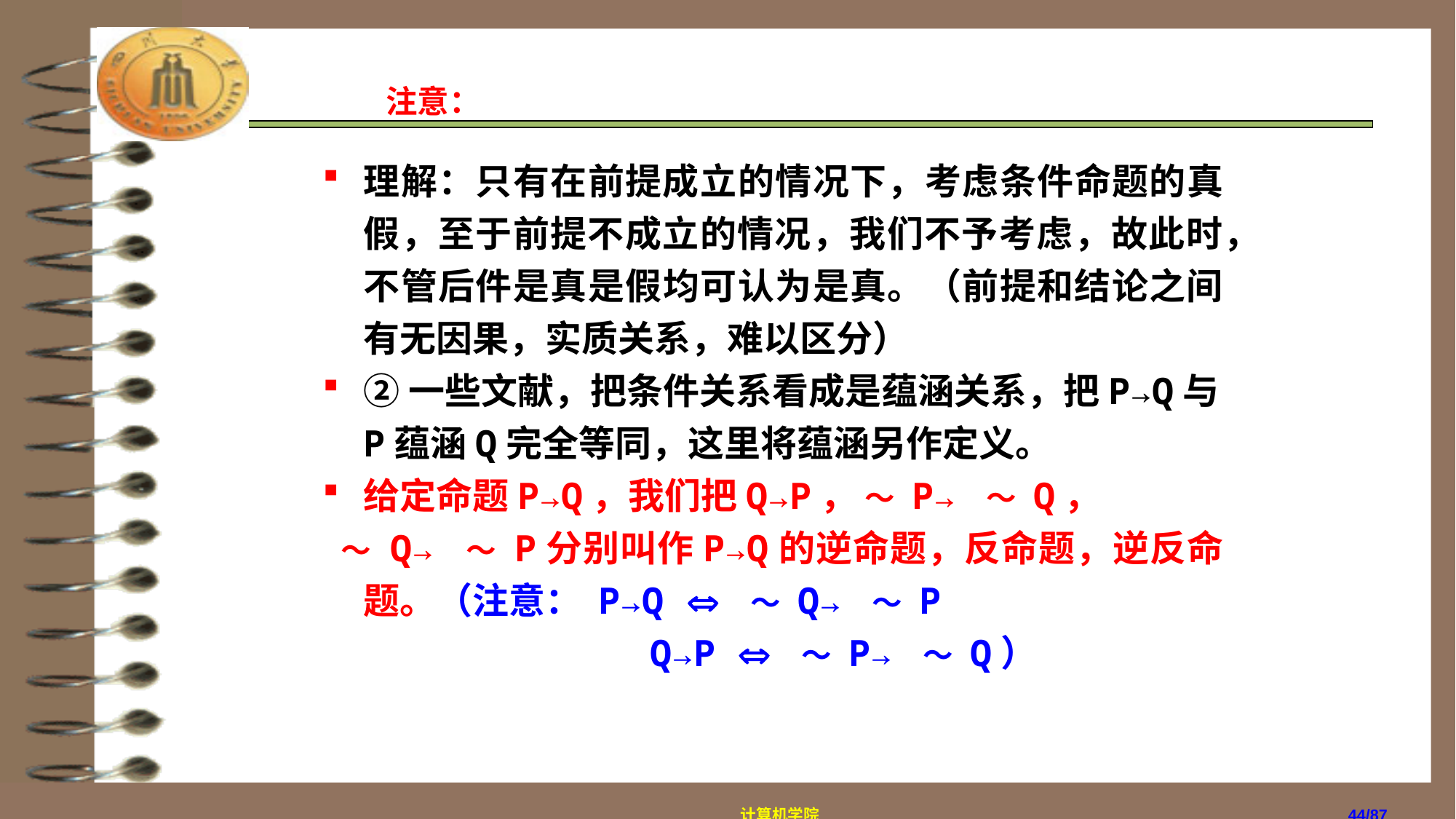

注意：
理解：只有在前提成立的情况下，考虑条件命题的真假，至于前提不成立的情况，我们不予考虑，故此时，不管后件是真是假均可认为是真。（前提和结论之间有无因果，实质关系，难以区分）
②一些文献，把条件关系看成是蕴涵关系，把P→Q与P蕴涵Q完全等同，这里将蕴涵另作定义。
给定命题P→Q，我们把Q→P， ～ P→ ～ Q，
 ～ Q→ ～ P分别叫作P→Q的逆命题，反命题，逆反命题。（注意： P→Q ⇔ ～ Q→ ～ P
               Q→P ⇔ ～ P→ ～ Q）

计算机学院
44/87